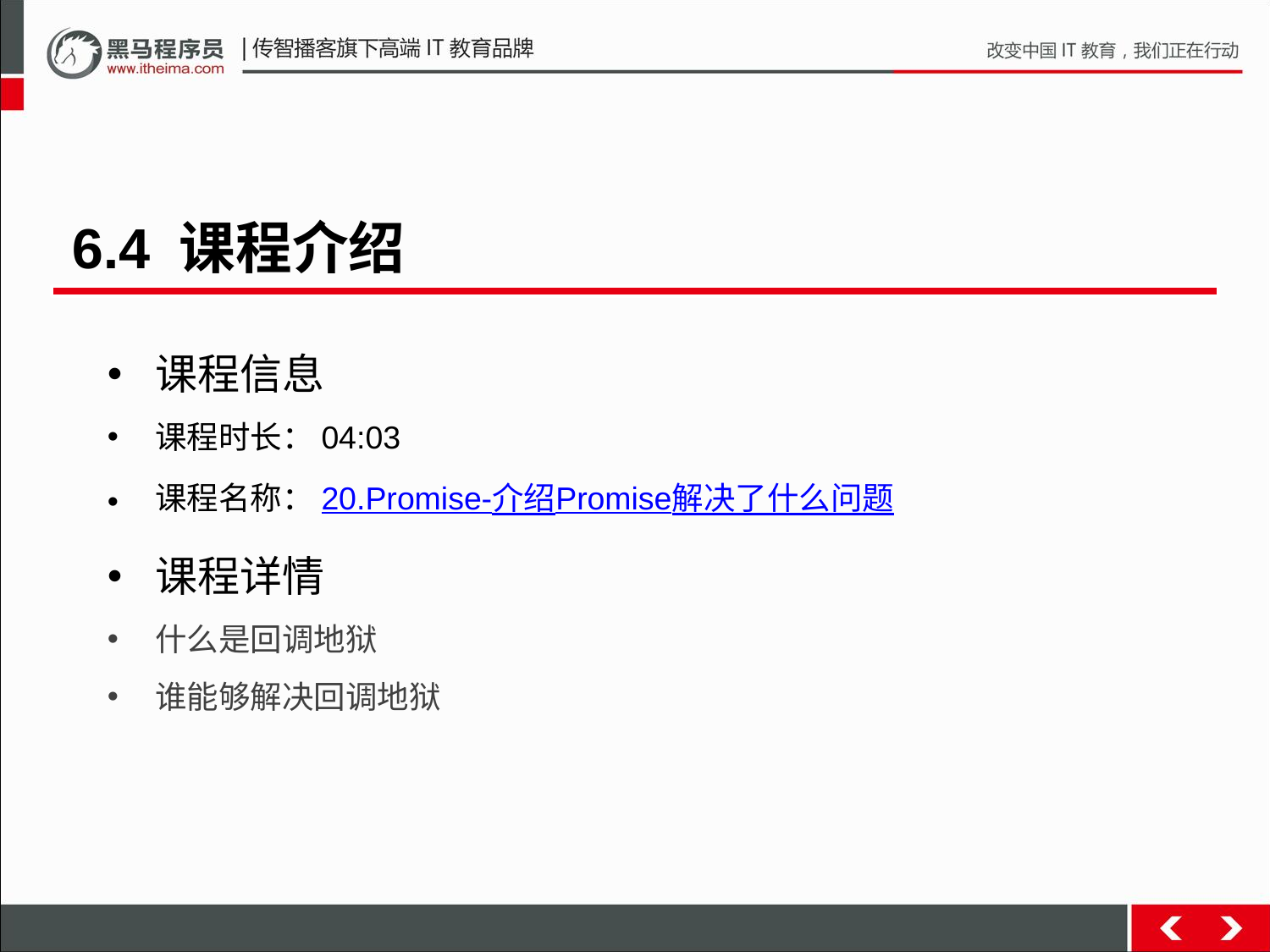

6.4 课程介绍
课程信息
课程时长：04:03
课程名称：20.Promise-介绍Promise解决了什么问题
课程详情
什么是回调地狱
谁能够解决回调地狱